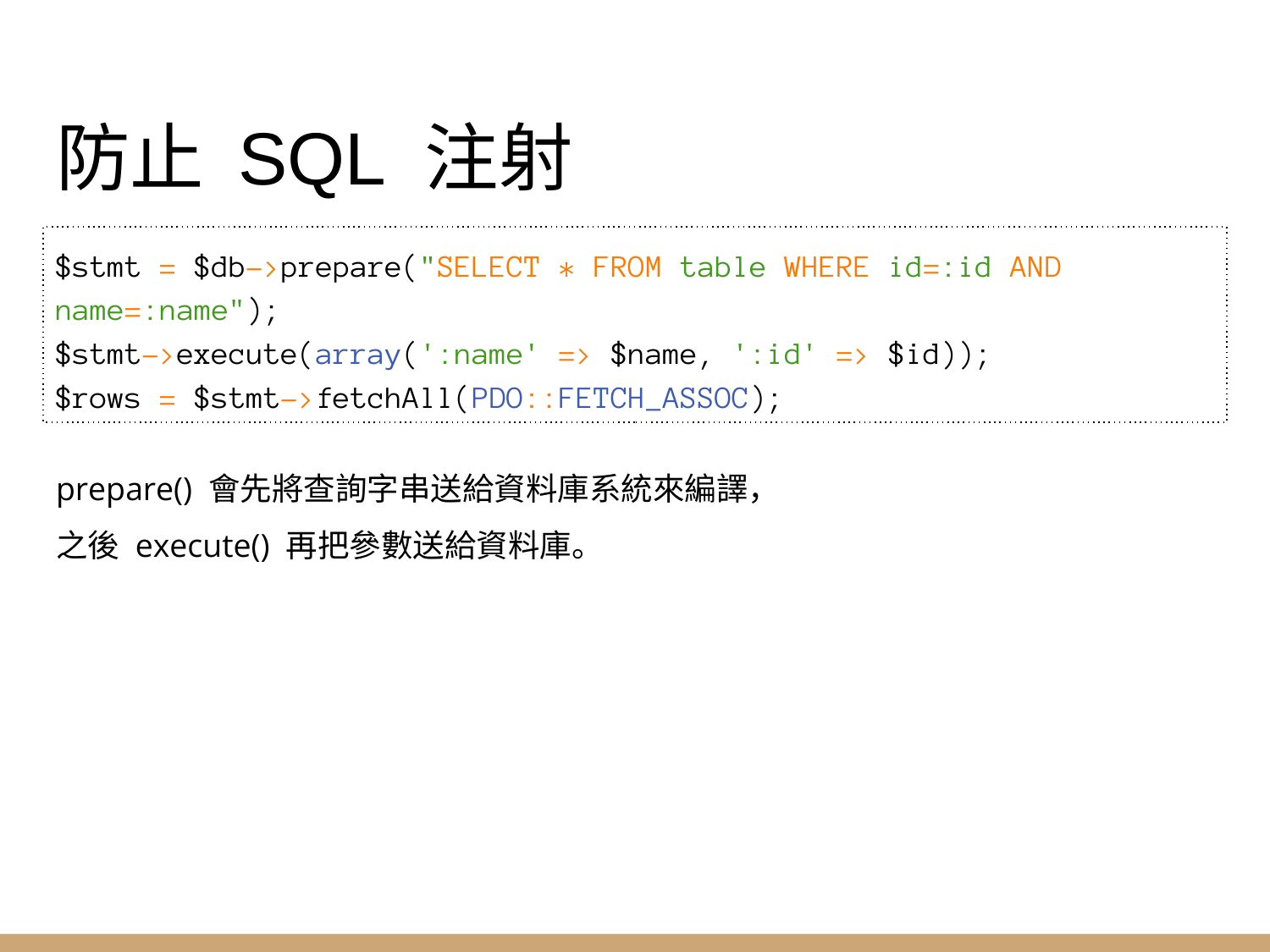

# 防止 SQL 注射
$stmt = $db->prepare("SELECT * FROM table WHERE id=:id AND name=:name");
$stmt->execute(array(':name' => $name, ':id' => $id));
$rows = $stmt->fetchAll(PDO::FETCH_ASSOC);
prepare() 會先將查詢字串送給資料庫系統來編譯，
之後 execute() 再把參數送給資料庫。